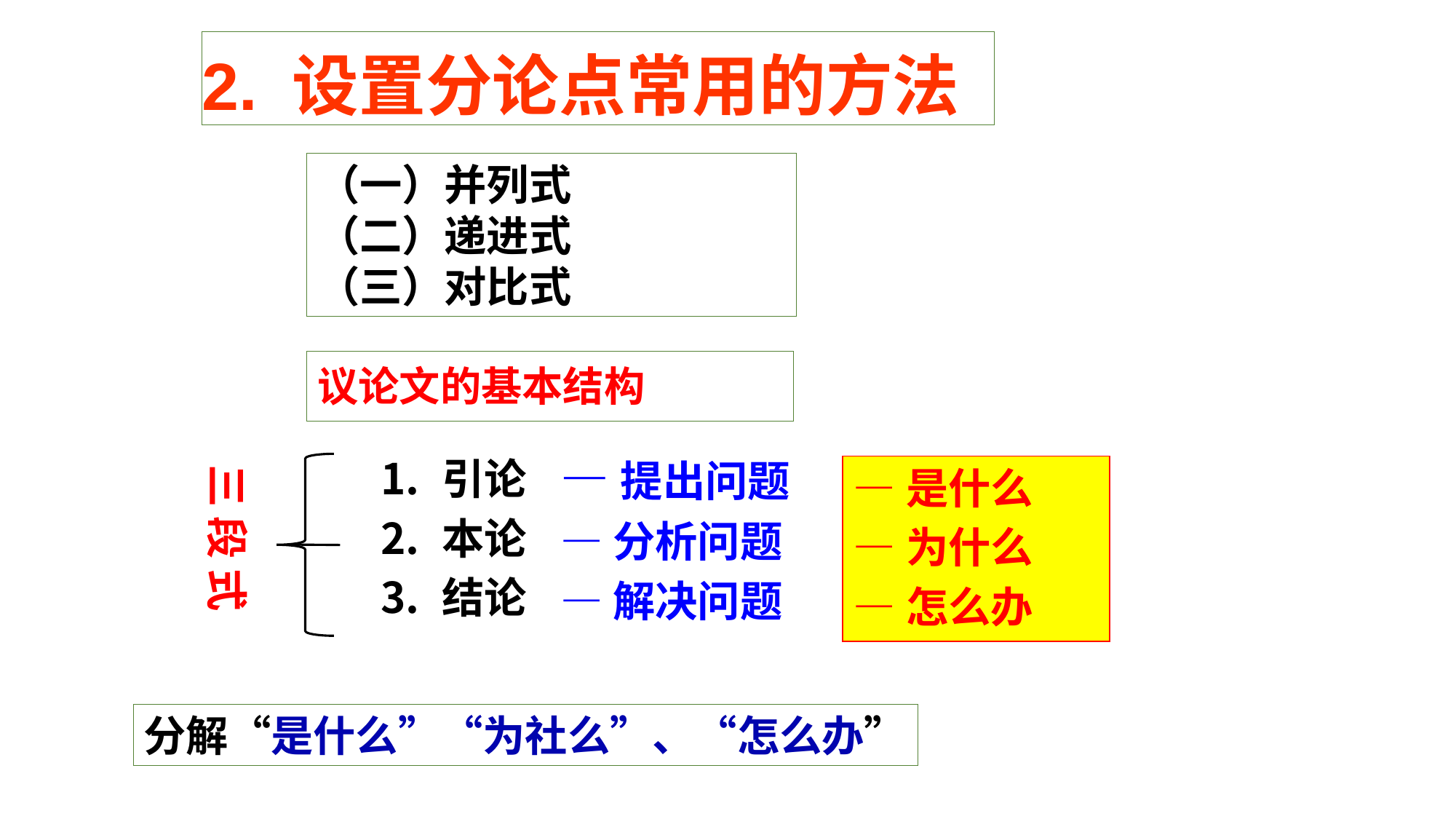

# 2. 设置分论点常用的方法
（一）并列式
（二）递进式
（三）对比式
议论文的基本结构
—提出问题
—分析问题
—解决问题
引论
本论
结论

三 段 式
—是什么
—为什么
—怎么办
分解“是什么”“为社么”、“怎么办”